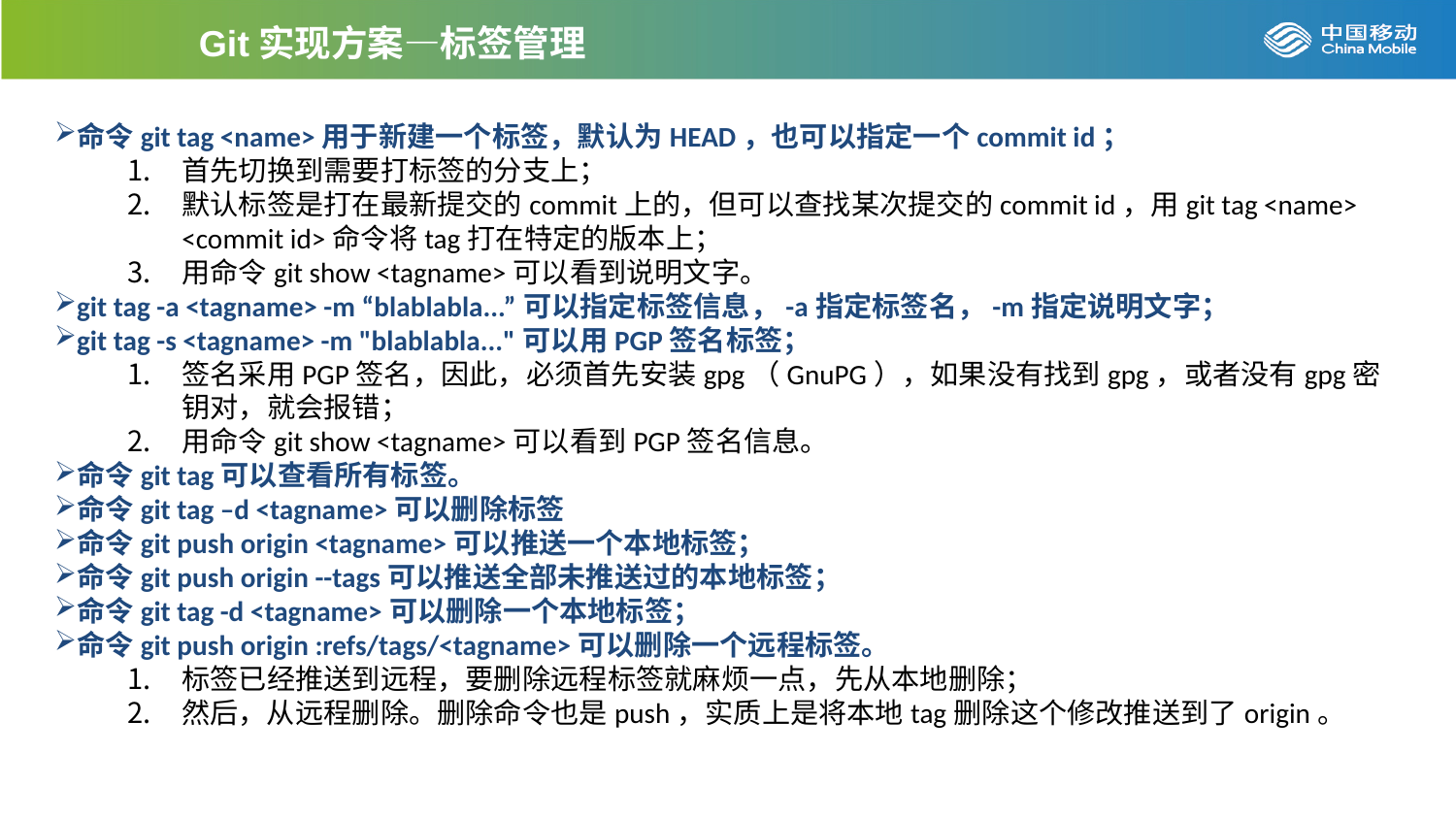

Git实现方案—标签管理
命令git tag <name>用于新建一个标签，默认为HEAD，也可以指定一个commit id；
首先切换到需要打标签的分支上；
默认标签是打在最新提交的commit上的，但可以查找某次提交的commit id，用git tag <name> <commit id>命令将tag打在特定的版本上；
用命令git show <tagname>可以看到说明文字。
git tag -a <tagname> -m “blablabla...”可以指定标签信息，-a指定标签名，-m指定说明文字；
git tag -s <tagname> -m "blablabla..."可以用PGP签名标签；
签名采用PGP签名，因此，必须首先安装gpg（GnuPG），如果没有找到gpg，或者没有gpg密钥对，就会报错；
用命令git show <tagname>可以看到PGP签名信息。
命令git tag可以查看所有标签。
命令git tag –d <tagname>可以删除标签
命令git push origin <tagname>可以推送一个本地标签；
命令git push origin --tags可以推送全部未推送过的本地标签；
命令git tag -d <tagname>可以删除一个本地标签；
命令git push origin :refs/tags/<tagname>可以删除一个远程标签。
标签已经推送到远程，要删除远程标签就麻烦一点，先从本地删除；
然后，从远程删除。删除命令也是push，实质上是将本地tag删除这个修改推送到了origin。